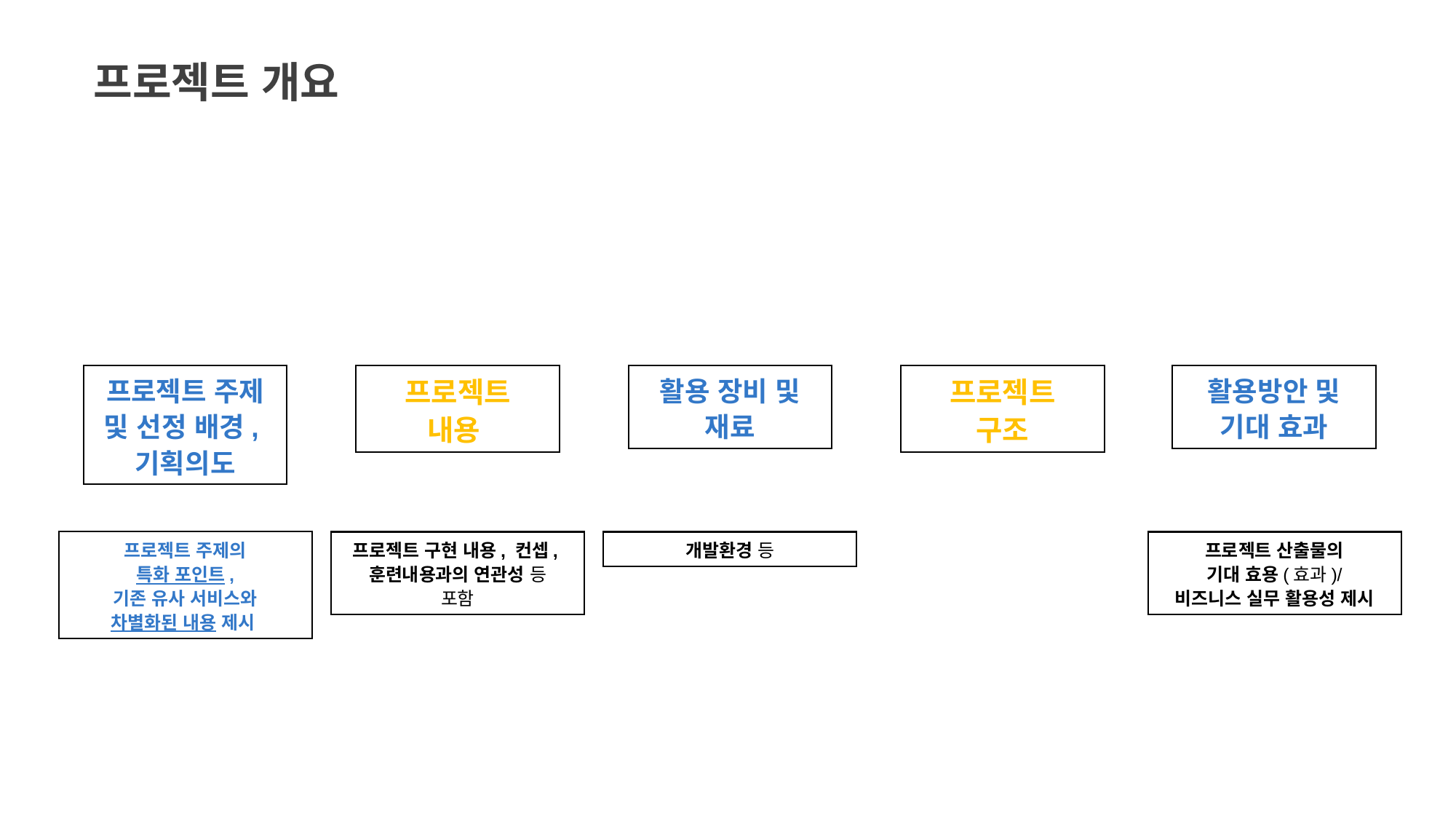

프로젝트 개요
프로젝트 주제 및 선정 배경,
기획의도
프로젝트 주제의
특화 포인트,
기존 유사 서비스와
차별화된 내용 제시
프로젝트
내용
프로젝트 구현 내용, 컨셉,
훈련내용과의 연관성 등
포함
활용 장비 및
재료
개발환경 등
프로젝트
구조
활용방안 및
기대 효과
프로젝트 산출물의
기대 효용(효과)/
비즈니스 실무 활용성 제시